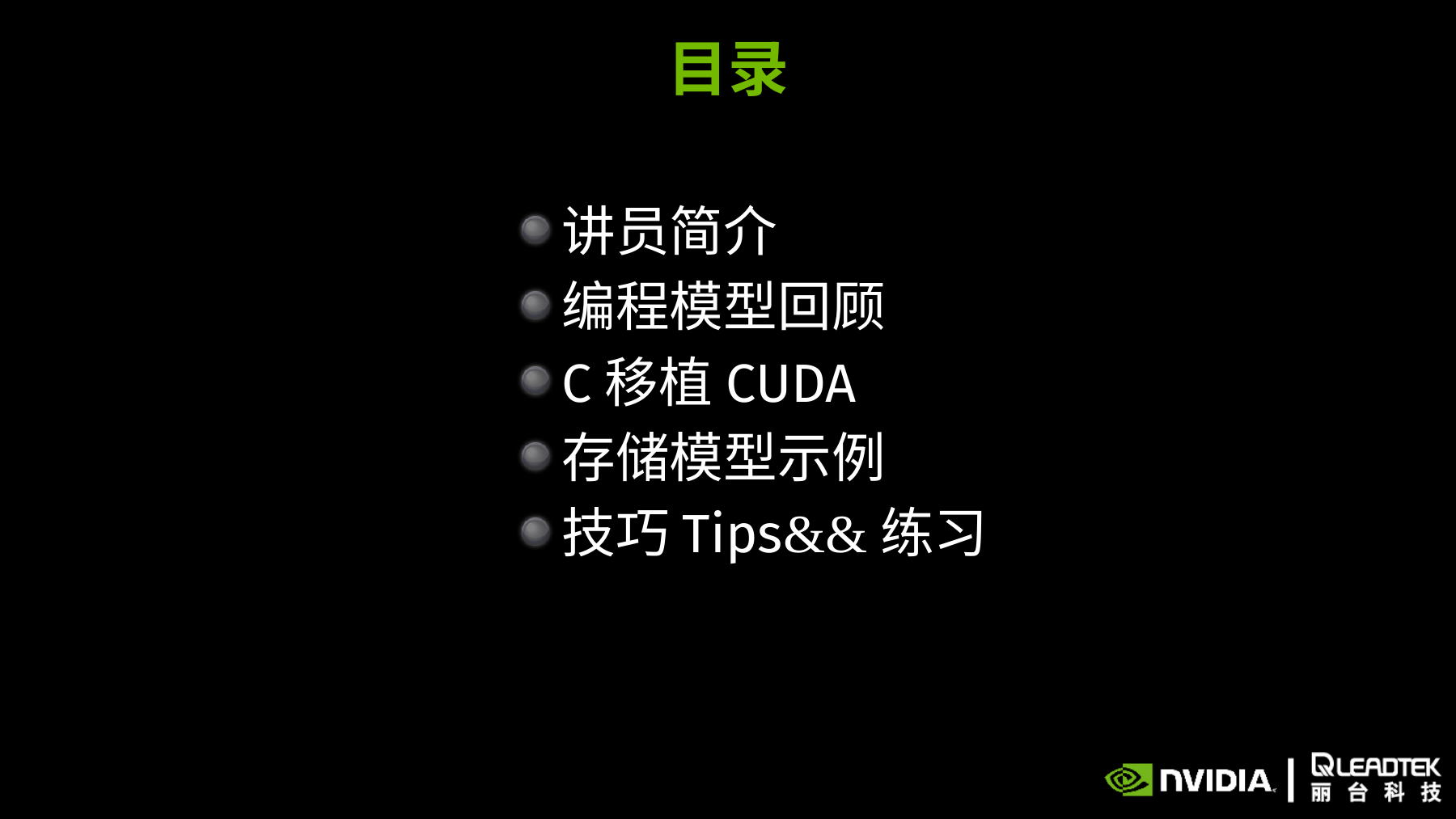

# 目录
讲员简介
编程模型回顾
C移植CUDA
存储模型示例
技巧Tips&&练习